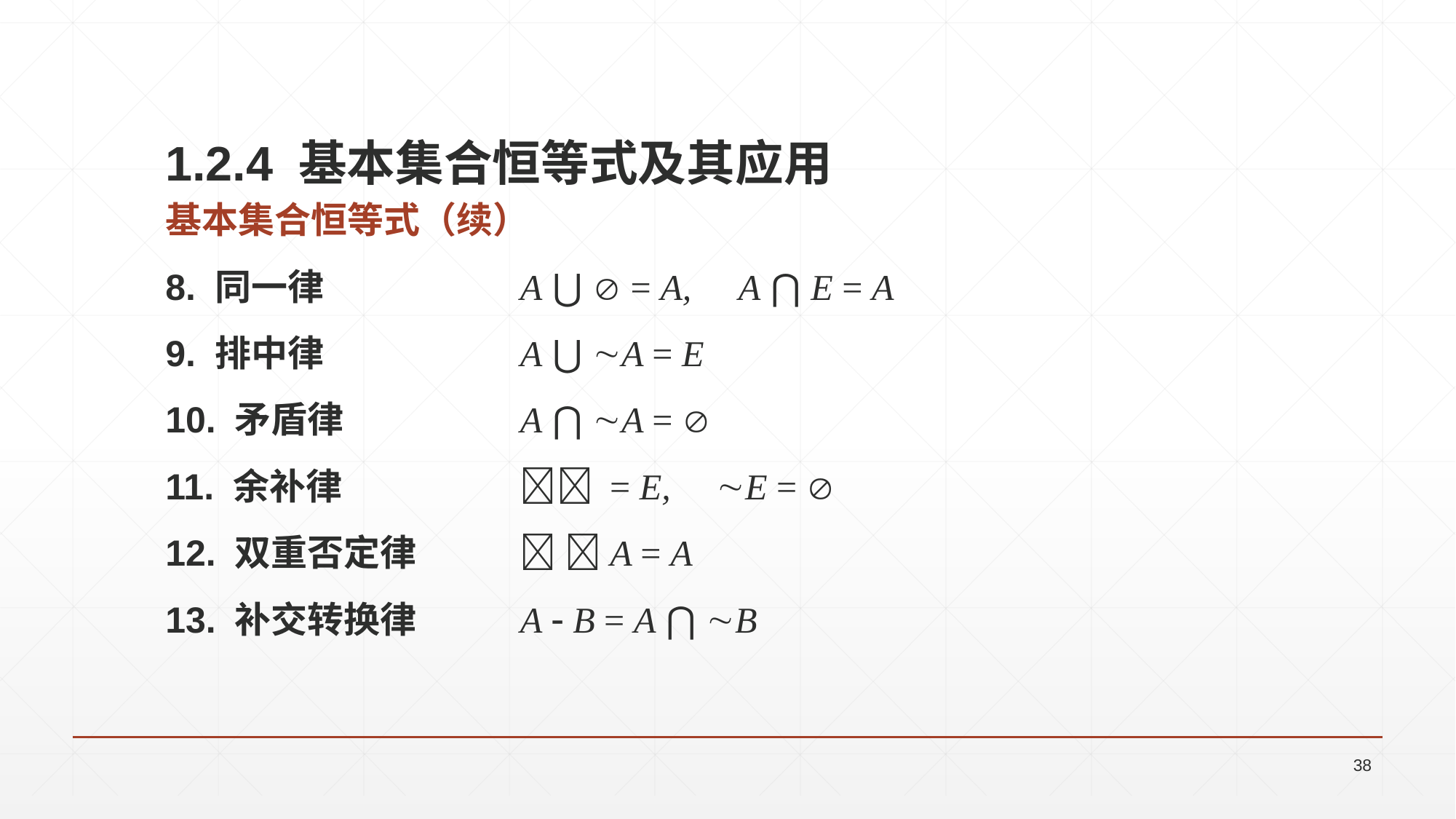

1.2.4 基本集合恒等式及其应用
基本集合恒等式（续）
8. 同一律	      	A ⋃ ∅ = A,	A ⋂ E = A
9. 排中律	         	A ⋃ ∼A = E
10. 矛盾律            	A ⋂ ∼A = ∅
11. 余补律           	∼∅ = E,     ∼E = ∅
12. 双重否定律    	∼ ∼A = A
13. 补交转换律    	A − B = A ⋂ ∼B
38